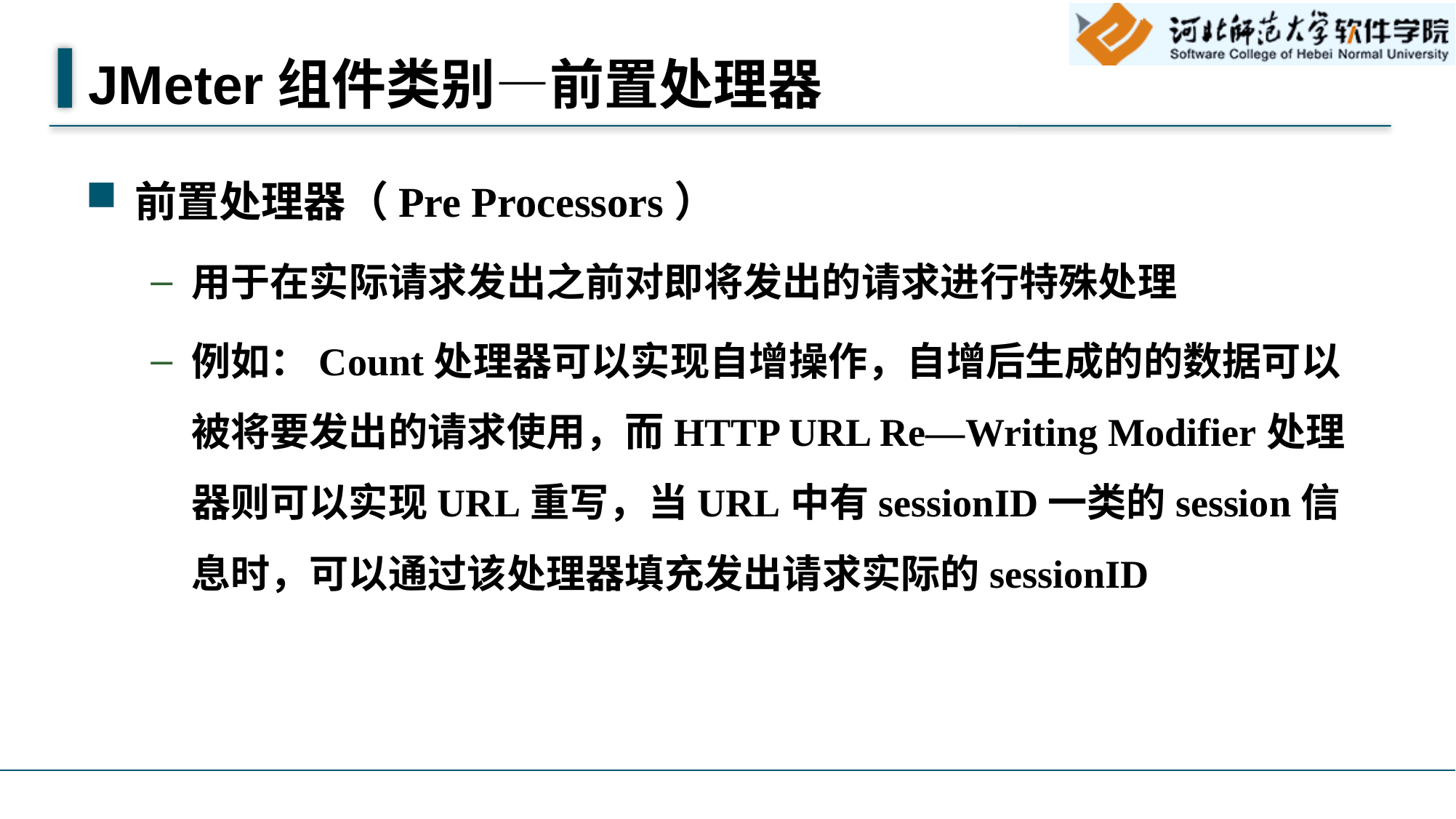

# JMeter组件类别—前置处理器
前置处理器（Pre Processors）
用于在实际请求发出之前对即将发出的请求进行特殊处理
例如：Count处理器可以实现自增操作，自增后生成的的数据可以被将要发出的请求使用，而HTTP URL Re—Writing Modifier处理器则可以实现URL重写，当URL中有sessionID一类的session信息时，可以通过该处理器填充发出请求实际的sessionID